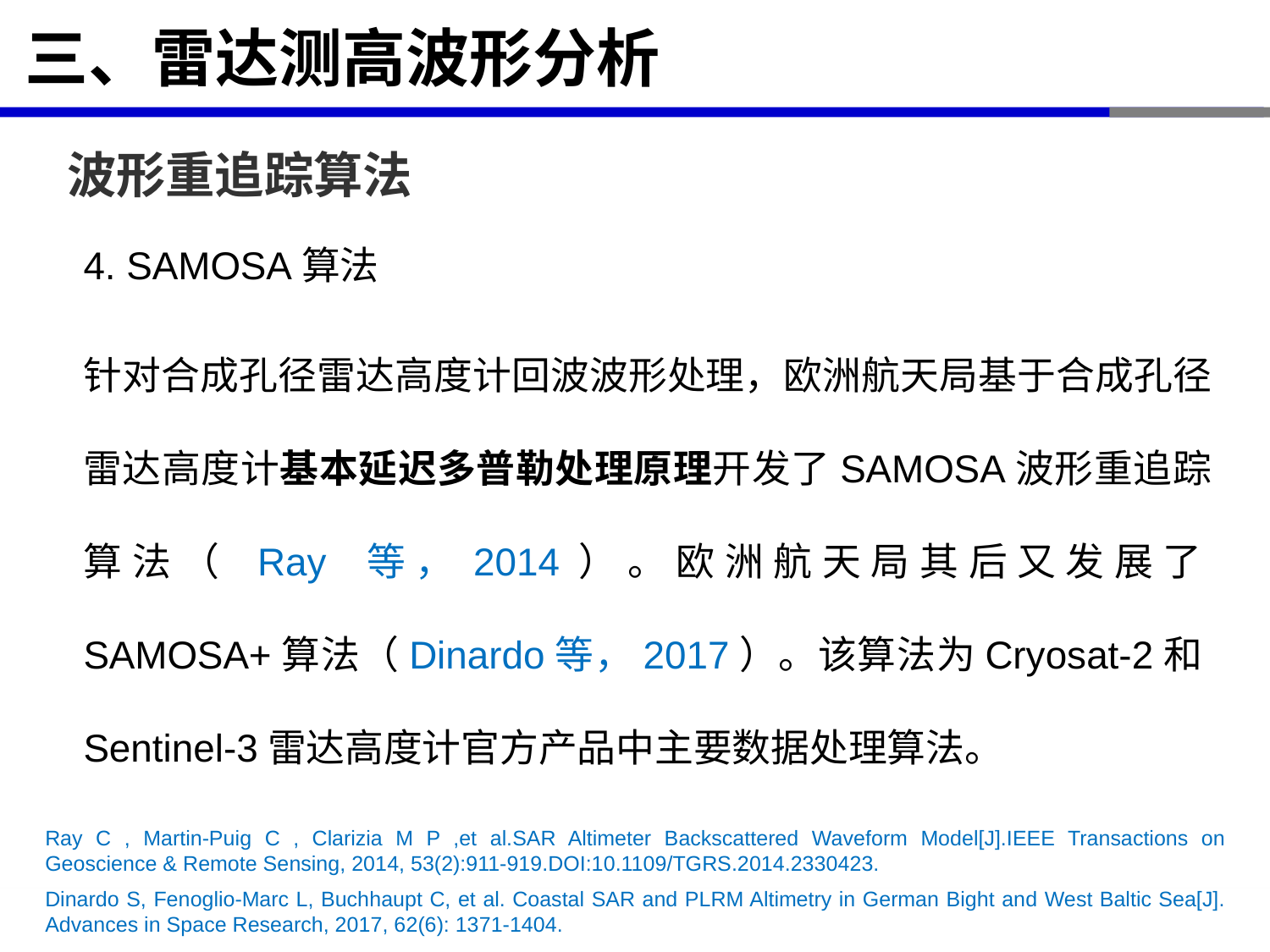

# 三、雷达测高波形分析
波形重追踪算法
4. SAMOSA算法
针对合成孔径雷达高度计回波波形处理，欧洲航天局基于合成孔径雷达高度计基本延迟多普勒处理原理开发了SAMOSA波形重追踪算法（ Ray 等，2014）。欧洲航天局其后又发展了SAMOSA+算法（Dinardo等，2017）。该算法为Cryosat-2和Sentinel-3雷达高度计官方产品中主要数据处理算法。
Ray C , Martin-Puig C , Clarizia M P ,et al.SAR Altimeter Backscattered Waveform Model[J].IEEE Transactions on Geoscience & Remote Sensing, 2014, 53(2):911-919.DOI:10.1109/TGRS.2014.2330423.
Dinardo S, Fenoglio-Marc L, Buchhaupt C, et al. Coastal SAR and PLRM Altimetry in German Bight and West Baltic Sea[J]. Advances in Space Research, 2017, 62(6): 1371-1404.